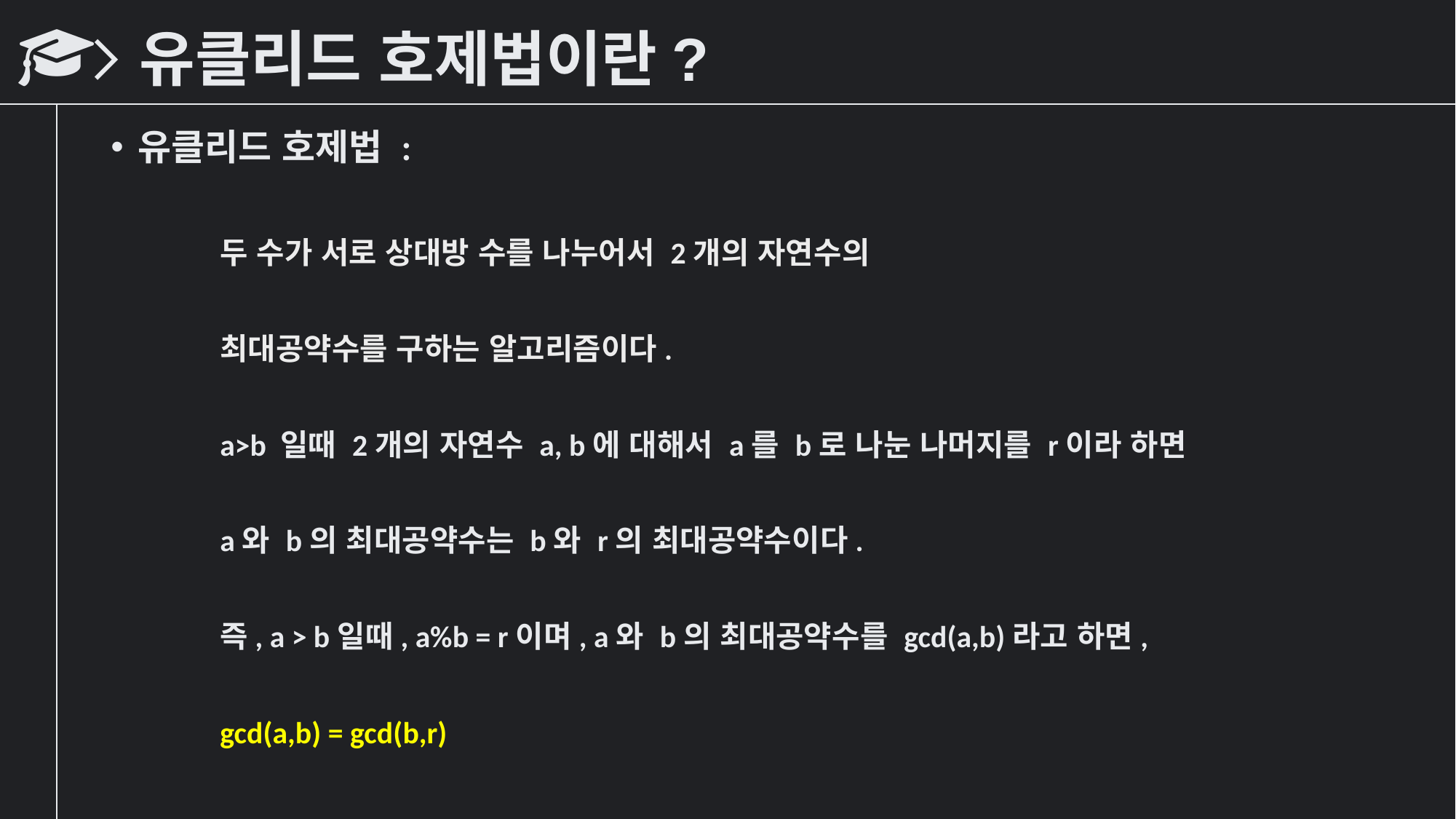

# 유클리드 호제법이란?
유클리드 호제법 :

	두 수가 서로 상대방 수를 나누어서 2개의 자연수의

	최대공약수를 구하는 알고리즘이다.

	a>b 일때 2개의 자연수 a, b에 대해서 a를 b로 나눈 나머지를 r이라 하면

	a와 b의 최대공약수는 b와 r의 최대공약수이다.

	즉, a > b일때, a%b = r이며, a와 b의 최대공약수를 gcd(a,b)라고 하면,

	gcd(a,b) = gcd(b,r)